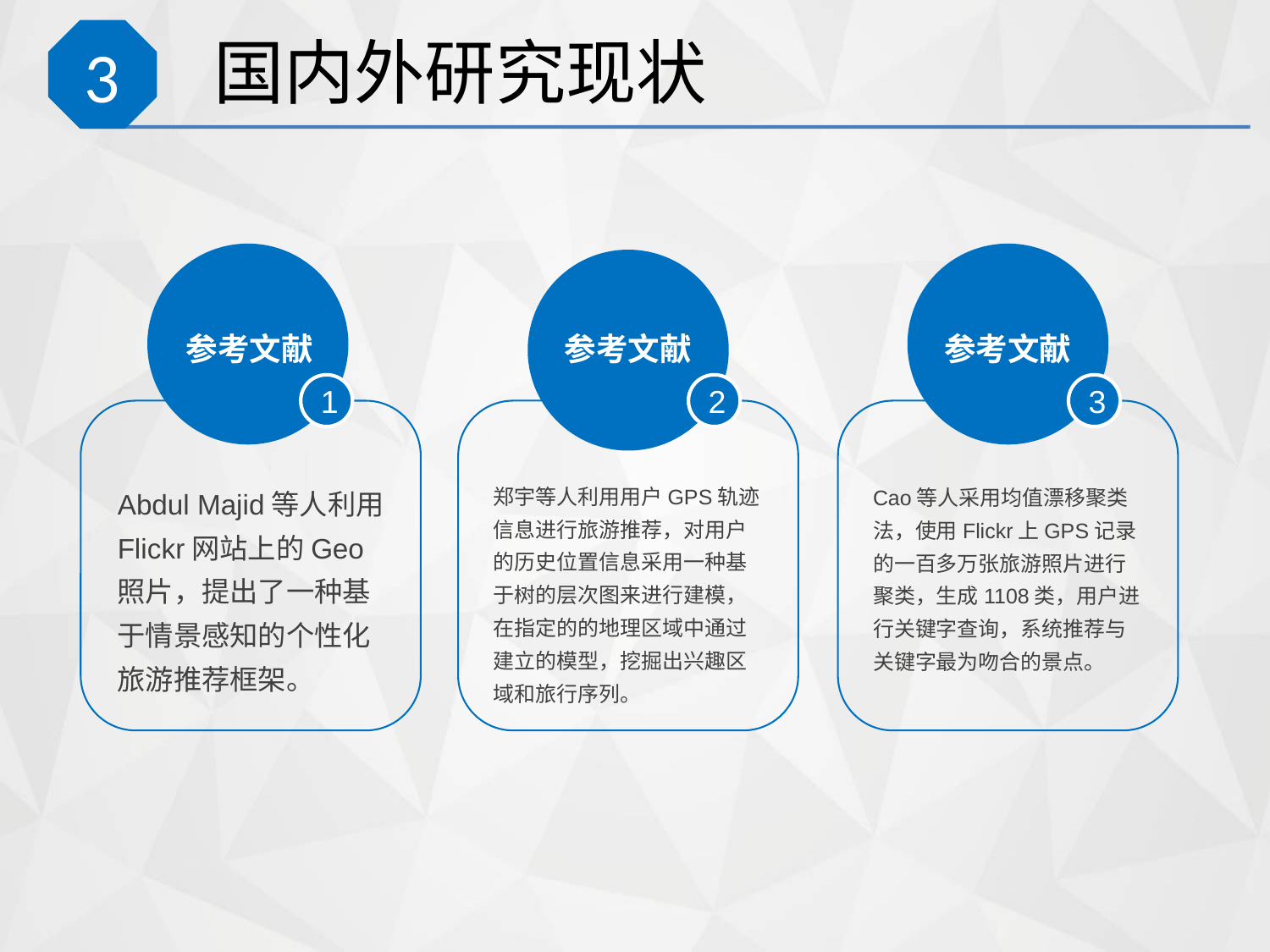

# 国内外研究现状
3

参考文献
参考文献
参考文献
1
2
3

郑宇等人利用用户GPS轨迹信息进行旅游推荐，对用户的历史位置信息采用一种基于树的层次图来进行建模，在指定的的地理区域中通过建立的模型，挖掘出兴趣区域和旅行序列。
Abdul Majid等人利用Flickr网站上的Geo照片，提出了一种基于情景感知的个性化旅游推荐框架。
Cao等人采用均值漂移聚类法，使用Flickr上GPS记录的一百多万张旅游照片进行聚类，生成1108类，用户进行关键字查询，系统推荐与关键字最为吻合的景点。